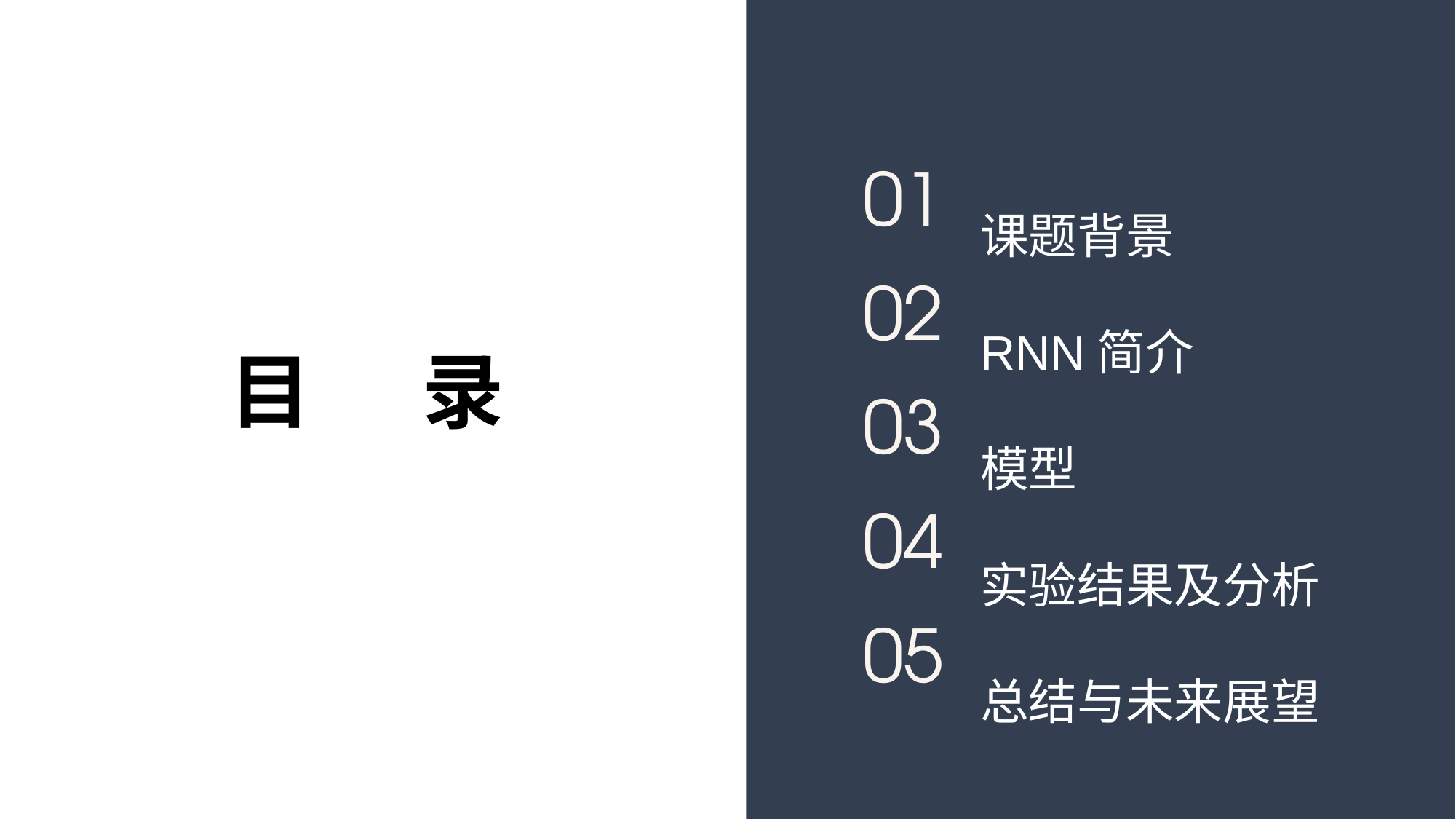

课题背景
RNN简介
模型
实验结果及分析
总结与未来展望
01
02
目      录
03
04
05